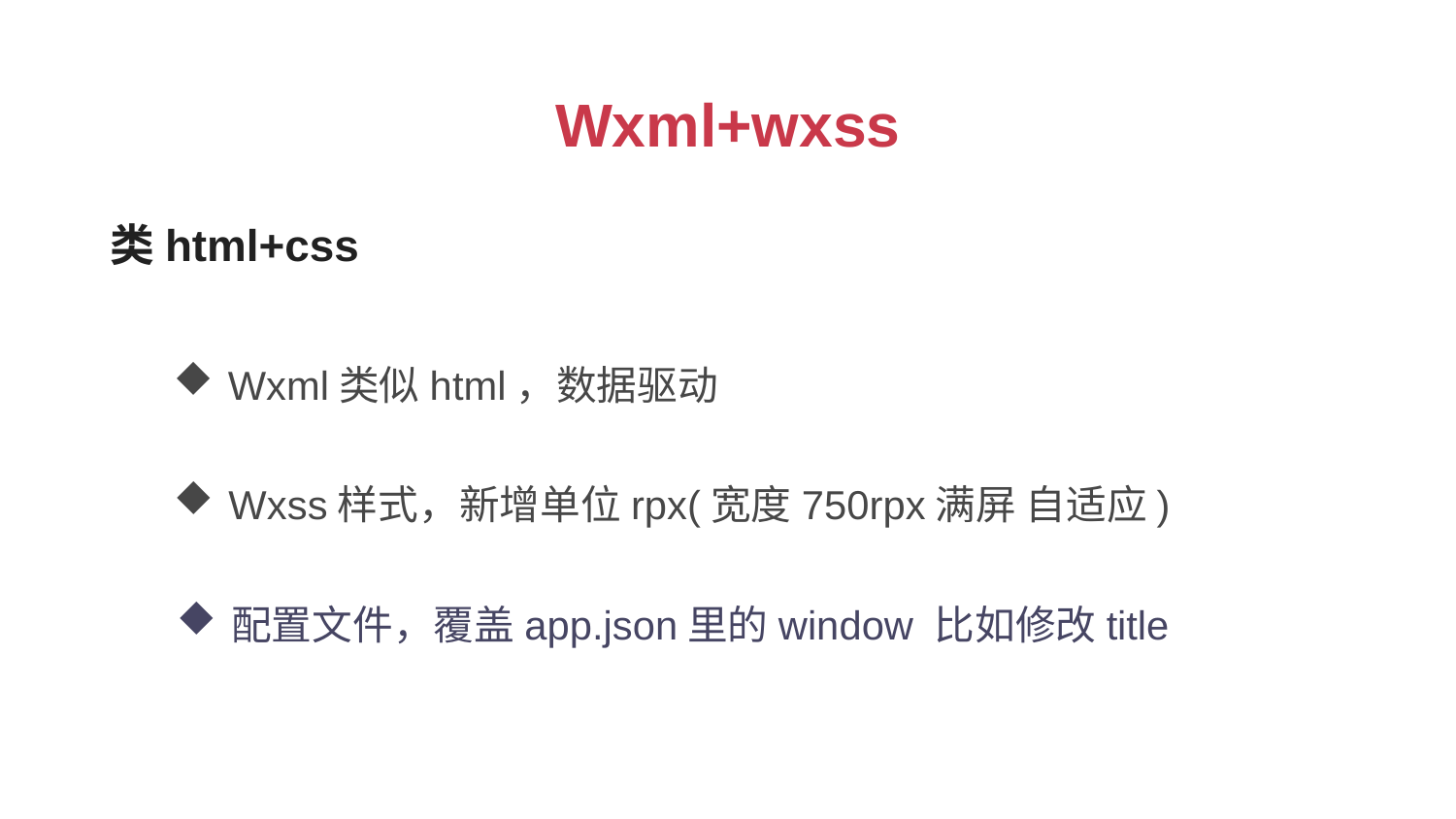

Wxml+wxss
 类html+css
Wxml类似html，数据驱动
Wxss样式，新增单位rpx(宽度750rpx满屏 自适应)
配置文件，覆盖app.json里的window 比如修改title